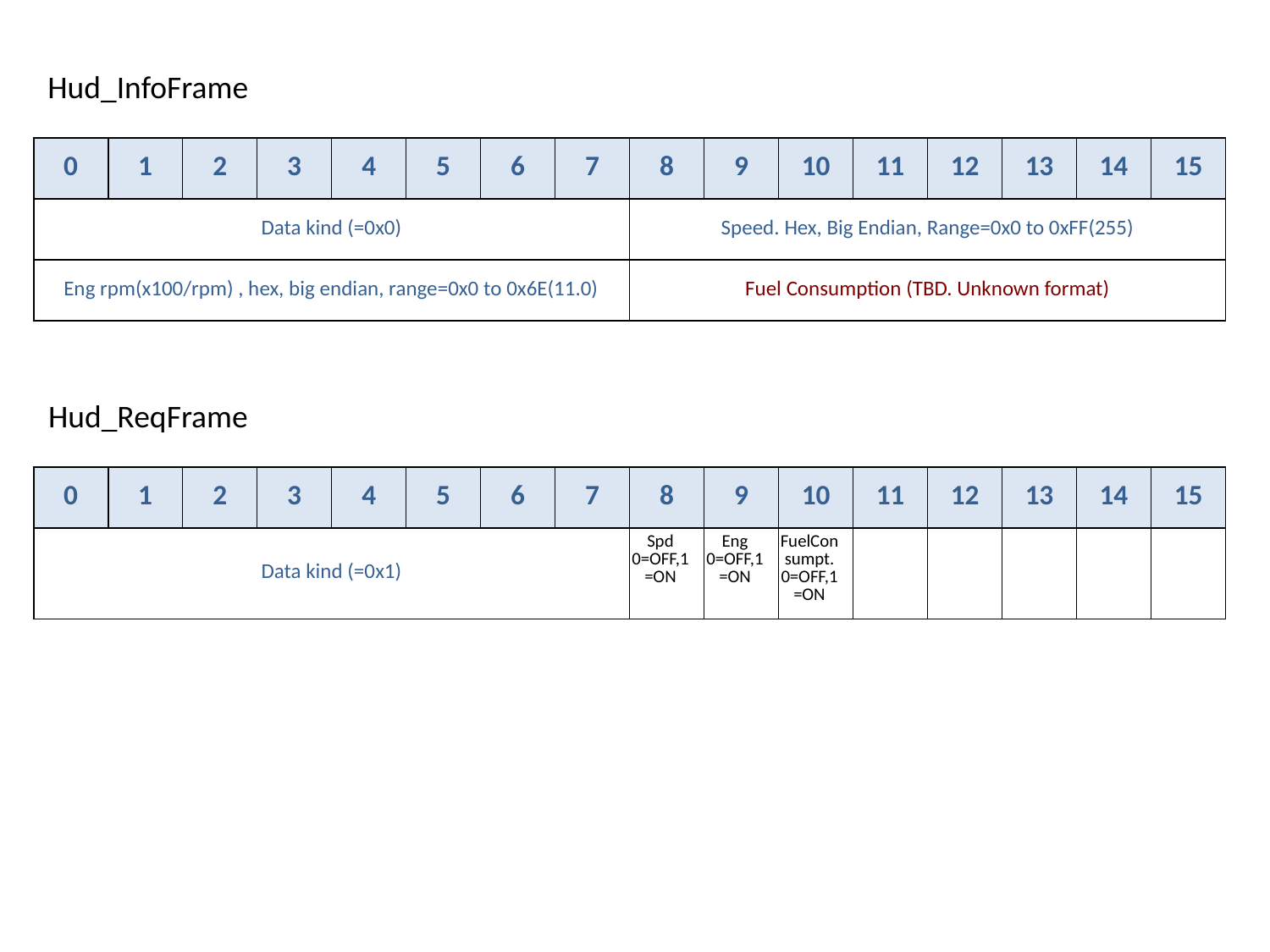

記載内容：
Hud_InfoFrame
入出力I/F
| 0 | 1 | 2 | 3 | 4 | 5 | 6 | 7 | 8 | 9 | 10 | 11 | 12 | 13 | 14 | 15 |
| --- | --- | --- | --- | --- | --- | --- | --- | --- | --- | --- | --- | --- | --- | --- | --- |
| Data kind (=0x0) |  |  |  |  |  |  |  | Speed. Hex, Big Endian, Range=0x0 to 0xFF(255) |  |  |  |  |  |  |  |
| Eng rpm(x100/rpm) , hex, big endian, range=0x0 to 0x6E(11.0) |  |  |  |  |  |  |  | Fuel Consumption (TBD. Unknown format) |  |  |  |  |  |  |  |
Hud_ReqFrame
| 0 | 1 | 2 | 3 | 4 | 5 | 6 | 7 | 8 | 9 | 10 | 11 | 12 | 13 | 14 | 15 |
| --- | --- | --- | --- | --- | --- | --- | --- | --- | --- | --- | --- | --- | --- | --- | --- |
| Data kind (=0x1) |  |  |  |  |  |  |  | Spd 0=OFF,1=ON | Eng 0=OFF,1=ON | FuelConsumpt. 0=OFF,1=ON |  |  |  |  |  |